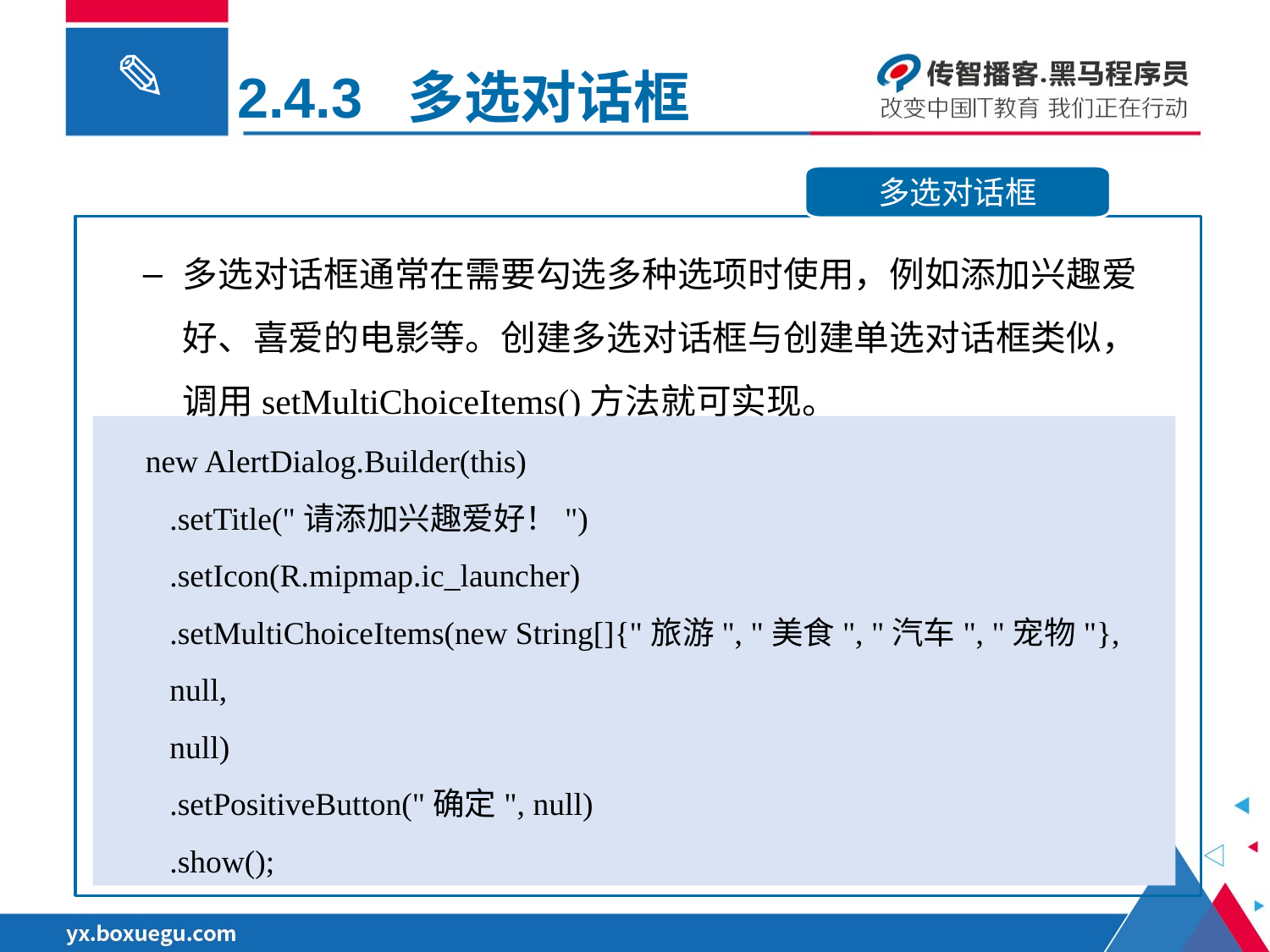

2.4.3  多选对话框

多选对话框

多选对话框通常在需要勾选多种选项时使用，例如添加兴趣爱好、喜爱的电影等。创建多选对话框与创建单选对话框类似，调用setMultiChoiceItems()方法就可实现。
     new AlertDialog.Builder(this)
        .setTitle("请添加兴趣爱好！")
        .setIcon(R.mipmap.ic_launcher)
        .setMultiChoiceItems(new String[]{"旅游", "美食", "汽车", "宠物"},
        null,
        null)
        .setPositiveButton("确定", null)
        .show();